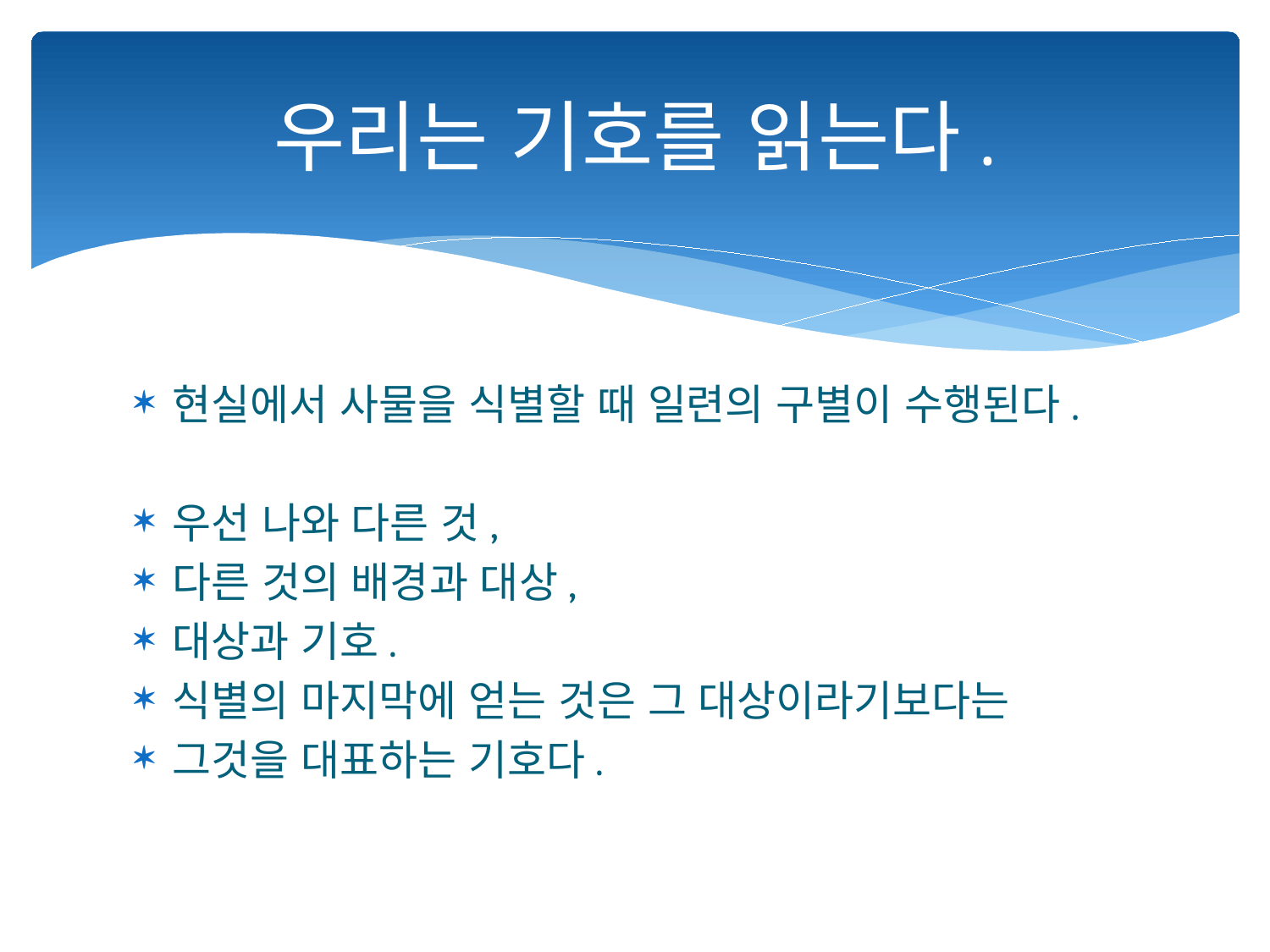

# 우리는 기호를 읽는다.
현실에서 사물을 식별할 때 일련의 구별이 수행된다.

우선 나와 다른 것,
다른 것의 배경과 대상,
대상과 기호.
식별의 마지막에 얻는 것은 그 대상이라기보다는
그것을 대표하는 기호다.